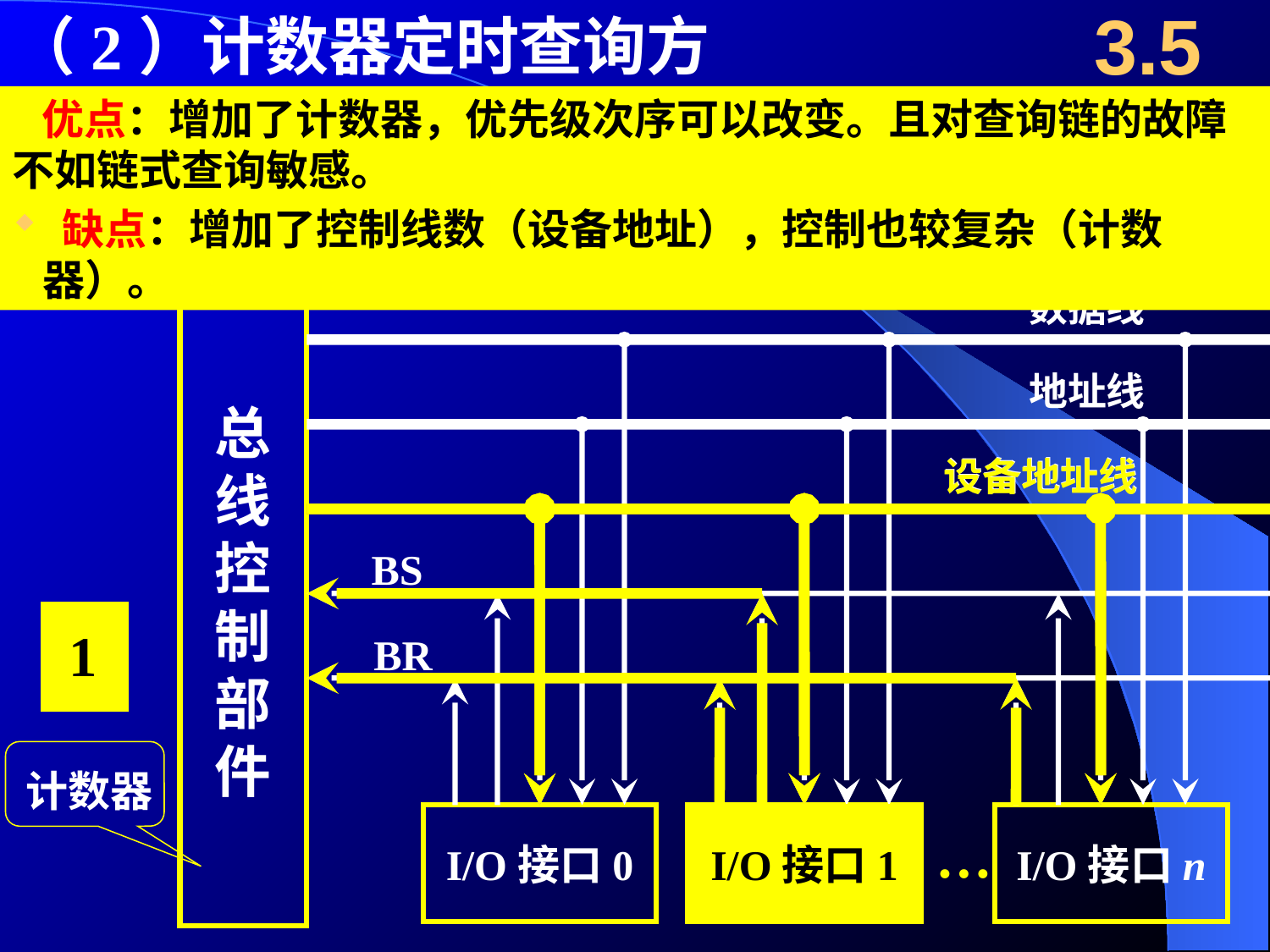

（2）计数器定时查询方式
3.5
  优点：增加了计数器，优先级次序可以改变。且对查询链的故障不如链式查询敏感。
 缺点：增加了控制线数（设备地址），控制也较复杂（计数器）。
总
线
控
制
部
件
数据线

地址线

设备地址线

BS

BR

I/O接口0
I/O接口1
I/O接口n
…
设备地址线

 1

 计数器

 0

I/O接口1